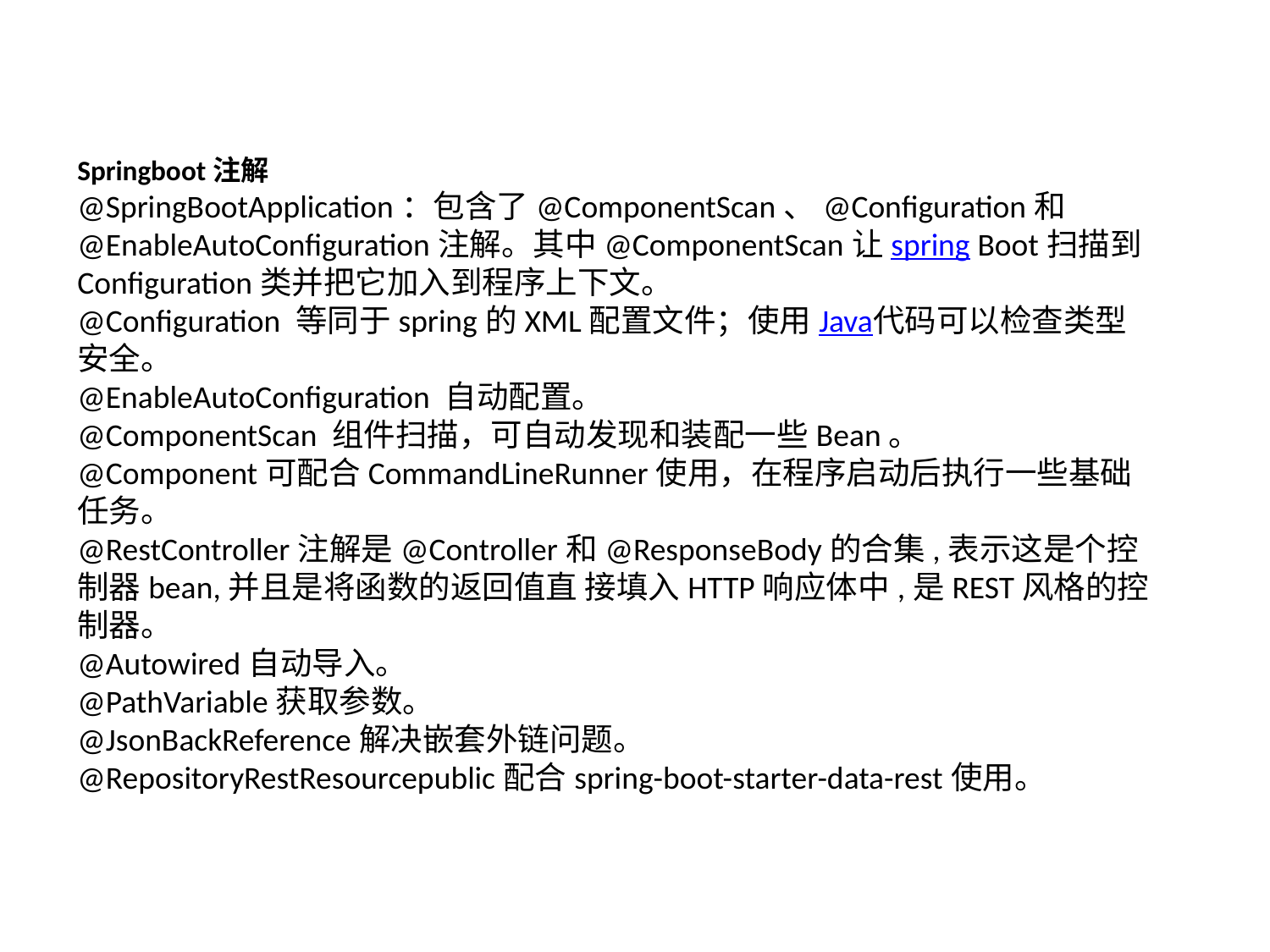

Springboot注解
@SpringBootApplication：包含了@ComponentScan、@Configuration和@EnableAutoConfiguration注解。其中@ComponentScan让spring Boot扫描到Configuration类并把它加入到程序上下文。
@Configuration 等同于spring的XML配置文件；使用Java代码可以检查类型安全。
@EnableAutoConfiguration 自动配置。
@ComponentScan 组件扫描，可自动发现和装配一些Bean。
@Component可配合CommandLineRunner使用，在程序启动后执行一些基础任务。
@RestController注解是@Controller和@ResponseBody的合集,表示这是个控制器bean,并且是将函数的返回值直 接填入HTTP响应体中,是REST风格的控制器。
@Autowired自动导入。
@PathVariable获取参数。
@JsonBackReference解决嵌套外链问题。
@RepositoryRestResourcepublic配合spring-boot-starter-data-rest使用。